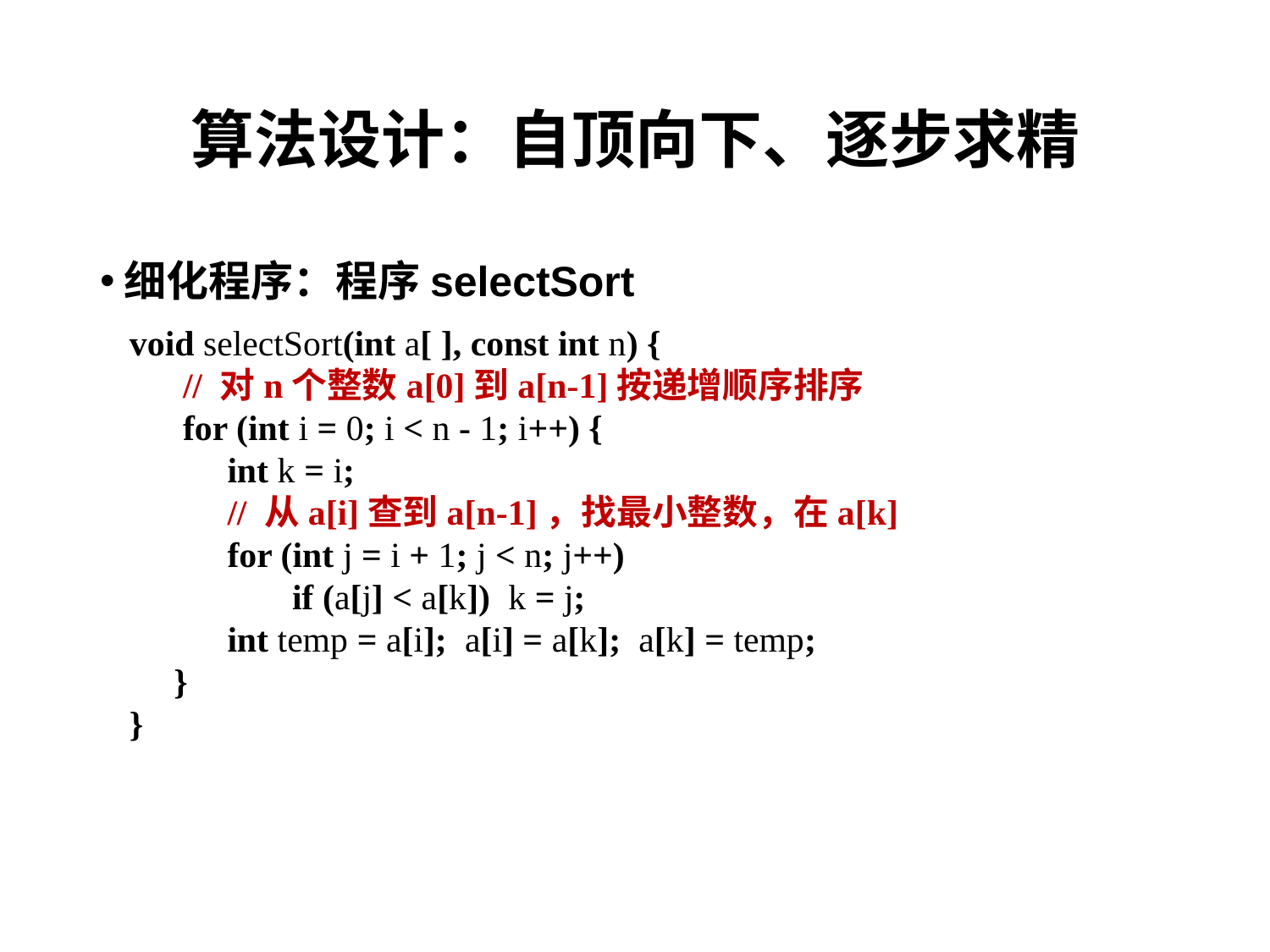

# 算法设计：自顶向下、逐步求精
细化程序：程序selectSort

 void selectSort(int a[ ], const int n) {
       // 对n个整数a[0]到a[n-1]按递增顺序排序
       for (int i = 0; i < n - 1; i++) {
            int k = i;
            // 从a[i]查到a[n-1]，找最小整数，在a[k]
            for (int j = i + 1; j < n; j++)
 	     if (a[j] < a[k])  k = j;
            int temp = a[i];  a[i] = a[k];  a[k] = temp;
      }
 }